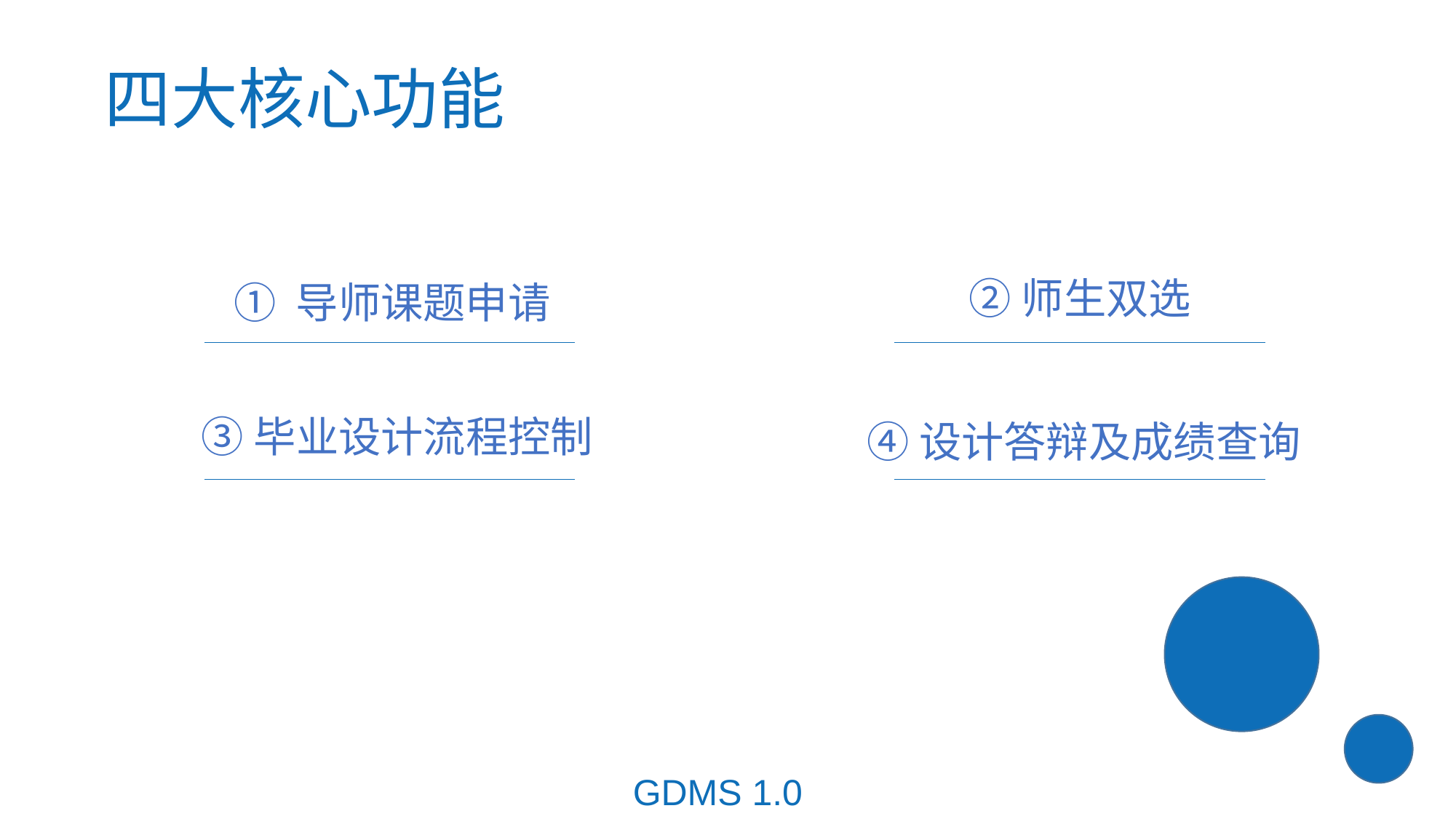

四大核心功能
②师生双选
① 导师课题申请
③毕业设计流程控制
④设计答辩及成绩查询

GDMS 1.0